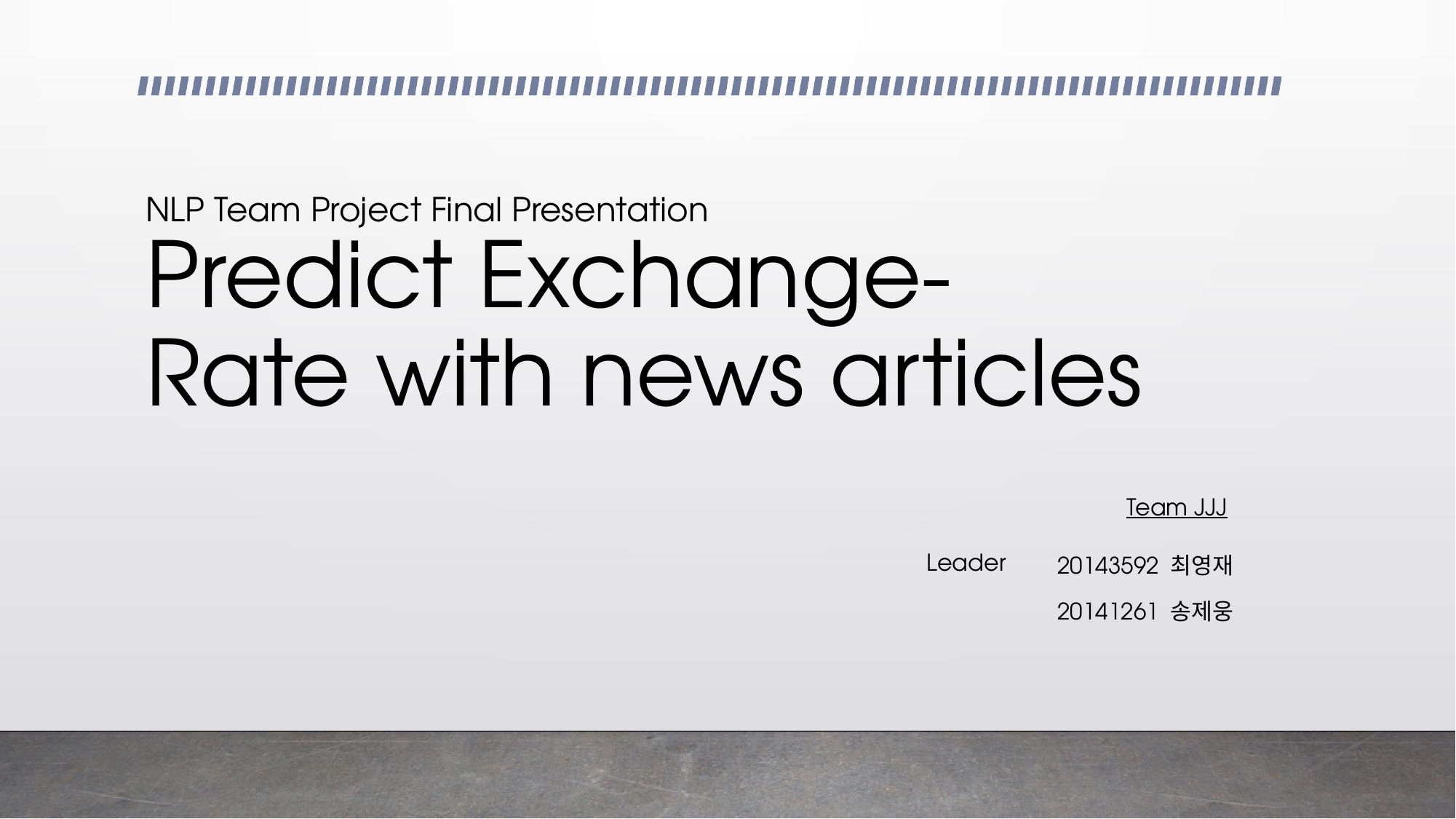

# NLP Team Project Final Presentation Predict Exchange-Rate with news articles
Team JJJ
Leader
20143592 최영재
20141261 송제웅